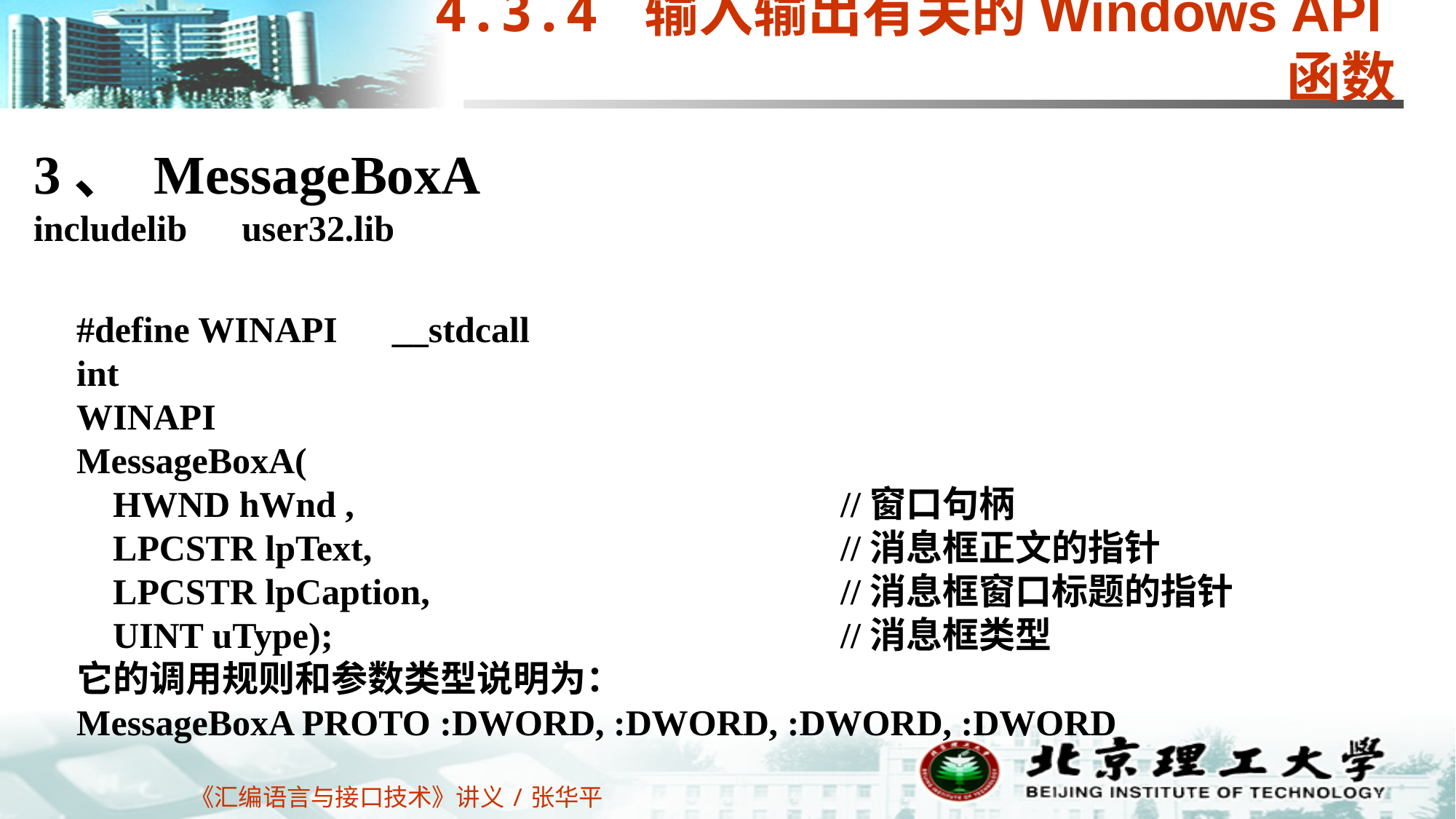

4.3.4 输入输出有关的Windows API函数
3、 MessageBoxA
includelib      user32.lib
#define WINAPI      __stdcall
int
WINAPI
MessageBoxA(
    HWND hWnd ,					//窗口句柄
    LPCSTR lpText,					//消息框正文的指针
    LPCSTR lpCaption, 				//消息框窗口标题的指针
    UINT uType); 					//消息框类型
它的调用规则和参数类型说明为：
MessageBoxA PROTO :DWORD, :DWORD, :DWORD, :DWORD